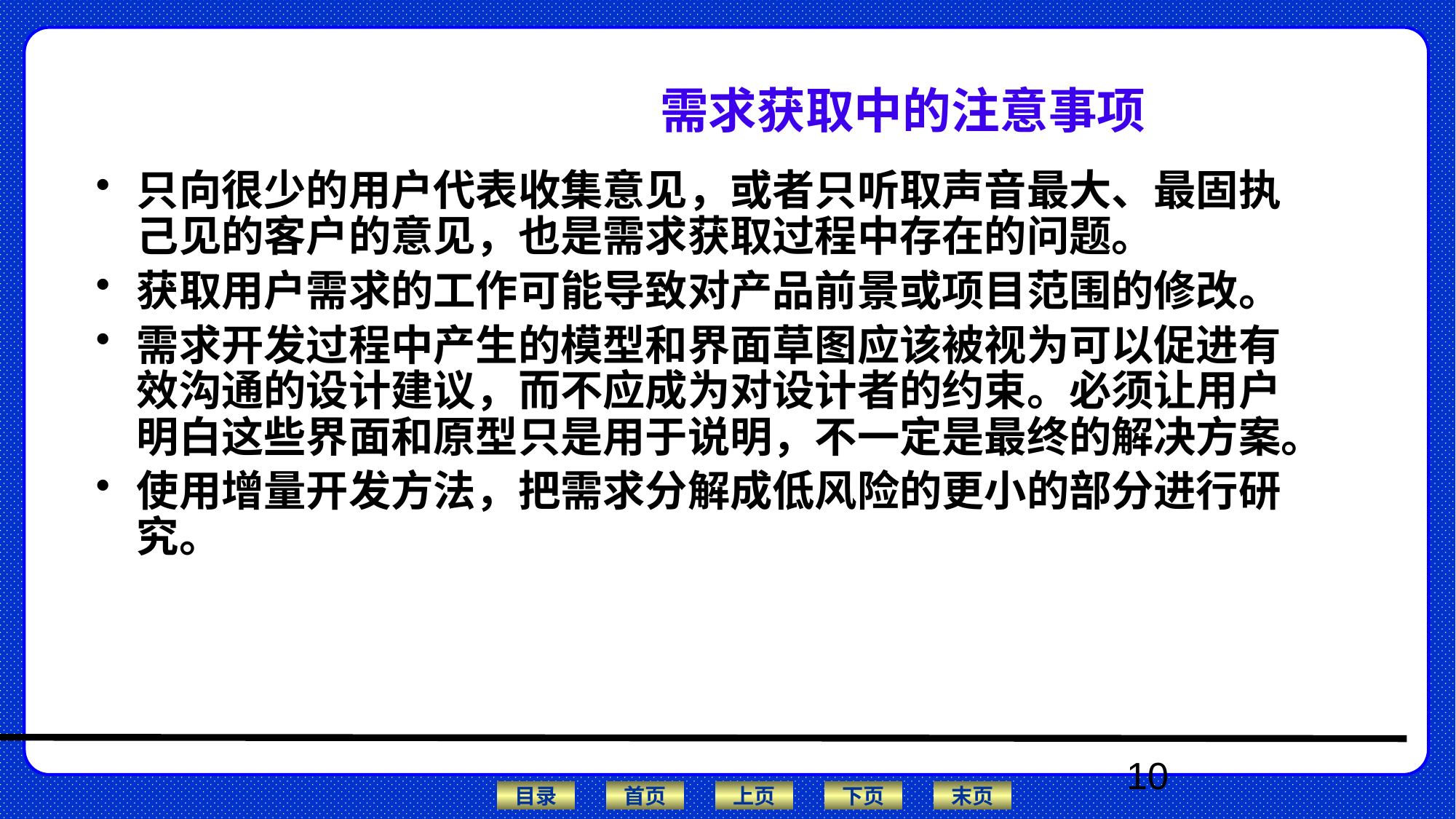

# 需求获取中的注意事项
只向很少的用户代表收集意见，或者只听取声音最大、最固执己见的客户的意见，也是需求获取过程中存在的问题。
获取用户需求的工作可能导致对产品前景或项目范围的修改。
需求开发过程中产生的模型和界面草图应该被视为可以促进有效沟通的设计建议，而不应成为对设计者的约束。必须让用户明白这些界面和原型只是用于说明，不一定是最终的解决方案。
使用增量开发方法，把需求分解成低风险的更小的部分进行研究。
10